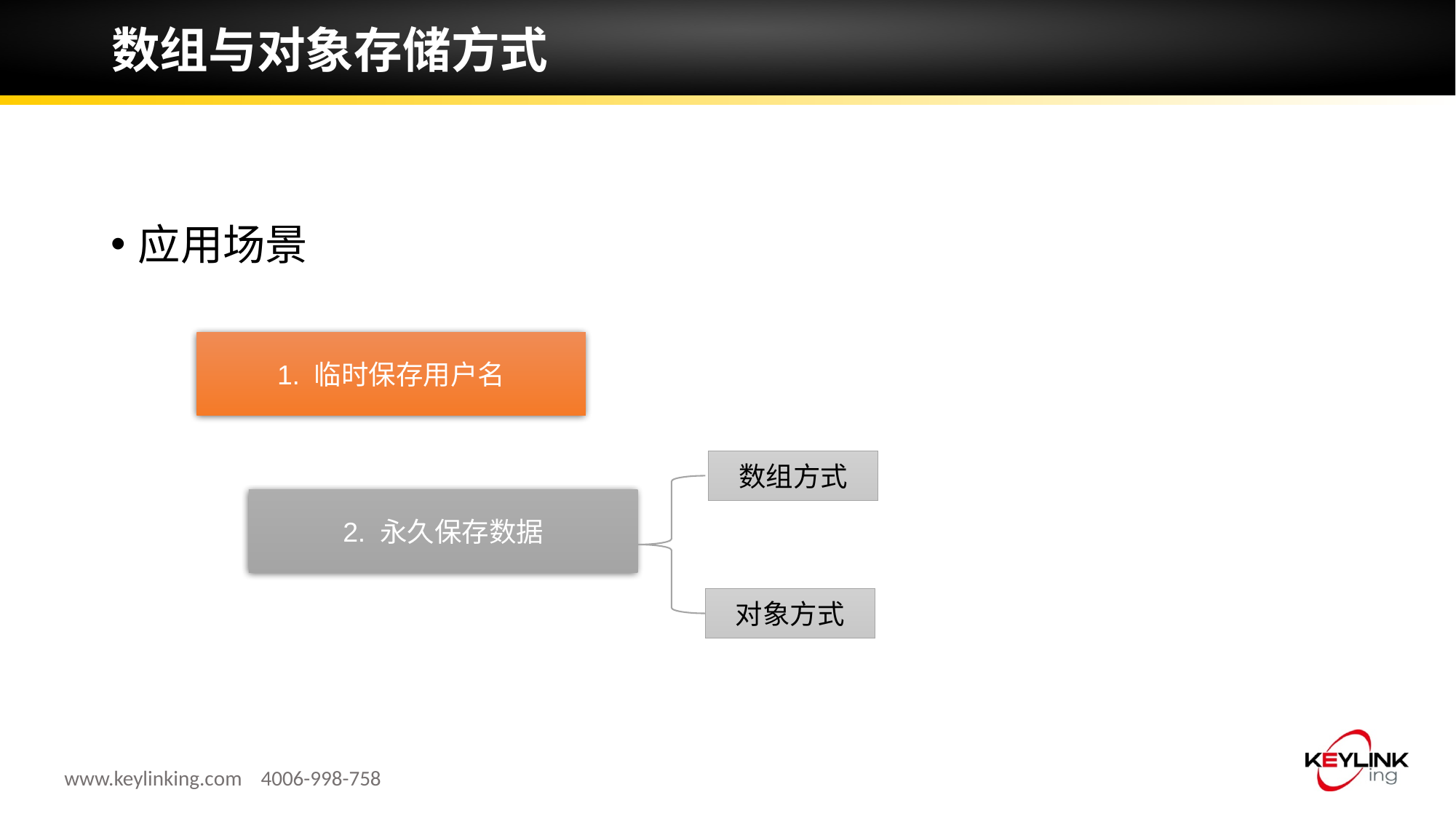

# 数组与对象存储方式
应用场景

1. 临时保存用户名
数组方式

2. 永久保存数据
对象方式